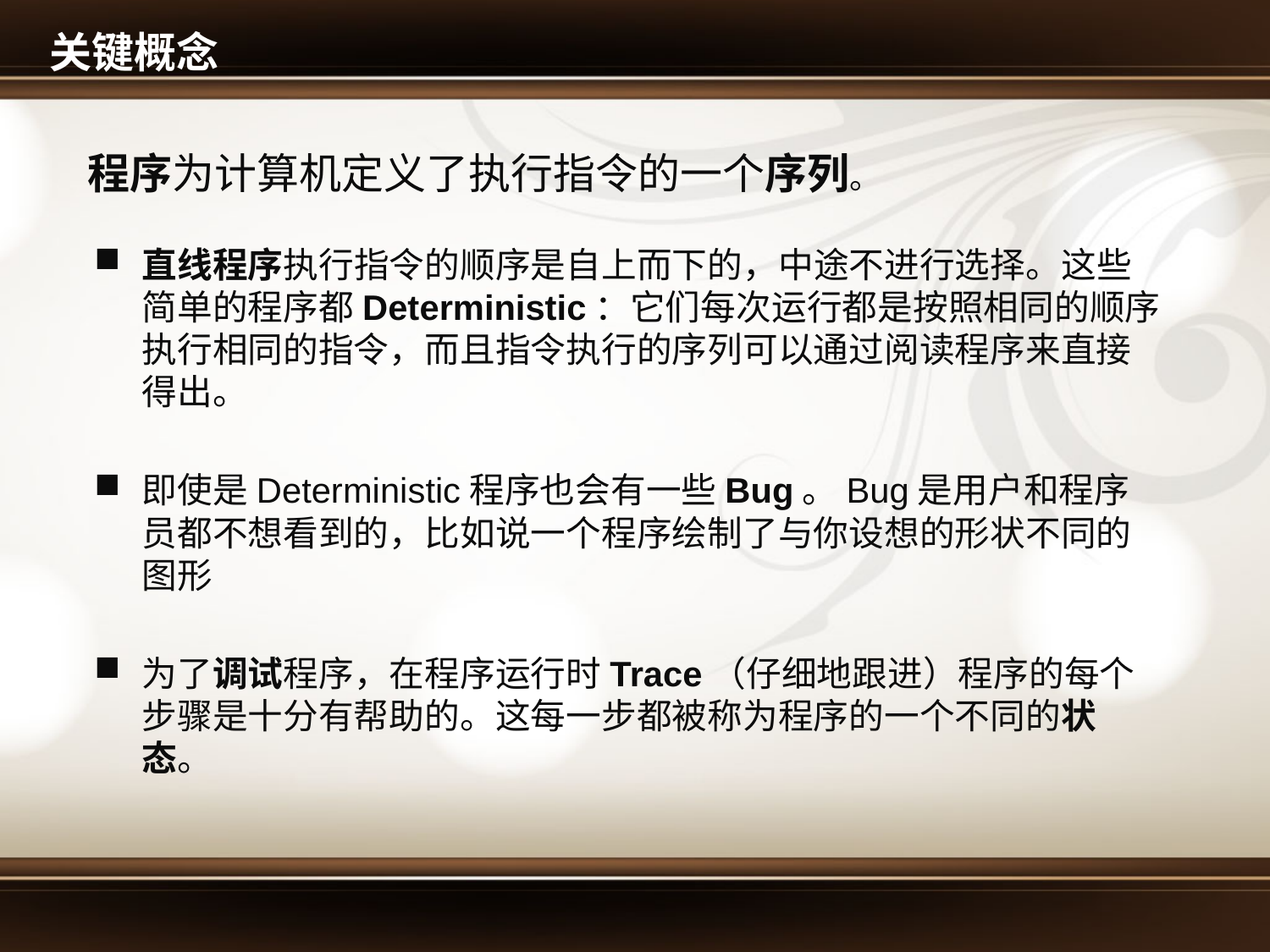

# 关键概念
程序为计算机定义了执行指令的一个序列。
直线程序执行指令的顺序是自上而下的，中途不进行选择。这些简单的程序都Deterministic：它们每次运行都是按照相同的顺序执行相同的指令，而且指令执行的序列可以通过阅读程序来直接得出。

即使是Deterministic程序也会有一些Bug。Bug是用户和程序员都不想看到的，比如说一个程序绘制了与你设想的形状不同的图形

为了调试程序，在程序运行时Trace（仔细地跟进）程序的每个步骤是十分有帮助的。这每一步都被称为程序的一个不同的状态。